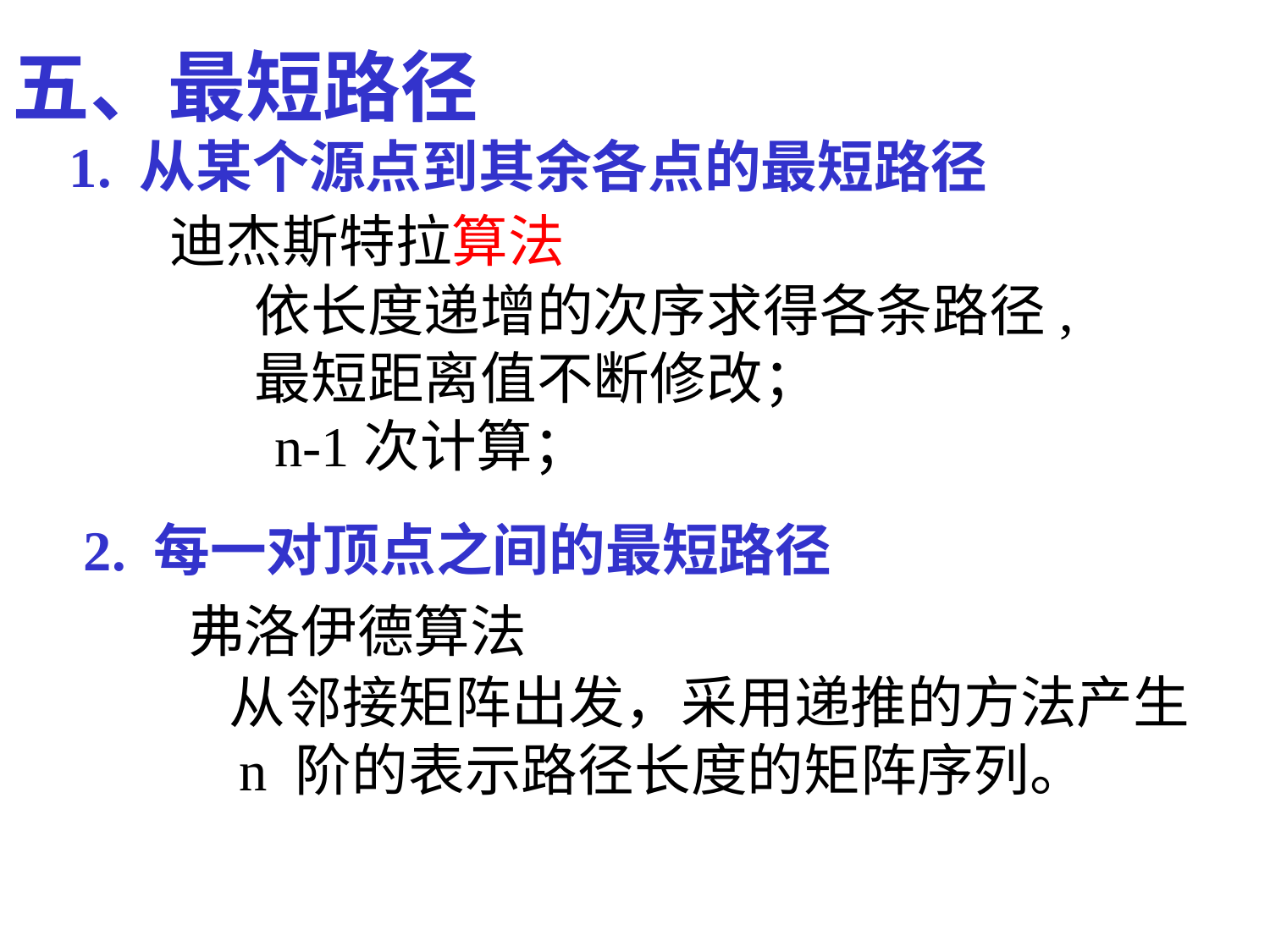

五、最短路径
    1. 从某个源点到其余各点的最短路径
          迪杰斯特拉算法
             依长度递增的次序求得各条路径,
             最短距离值不断修改；
              n-1次计算；
     2. 每一对顶点之间的最短路径
          弗洛伊德算法
                从邻接矩阵出发，采用递推的方法产生
                n 阶的表示路径长度的矩阵序列。